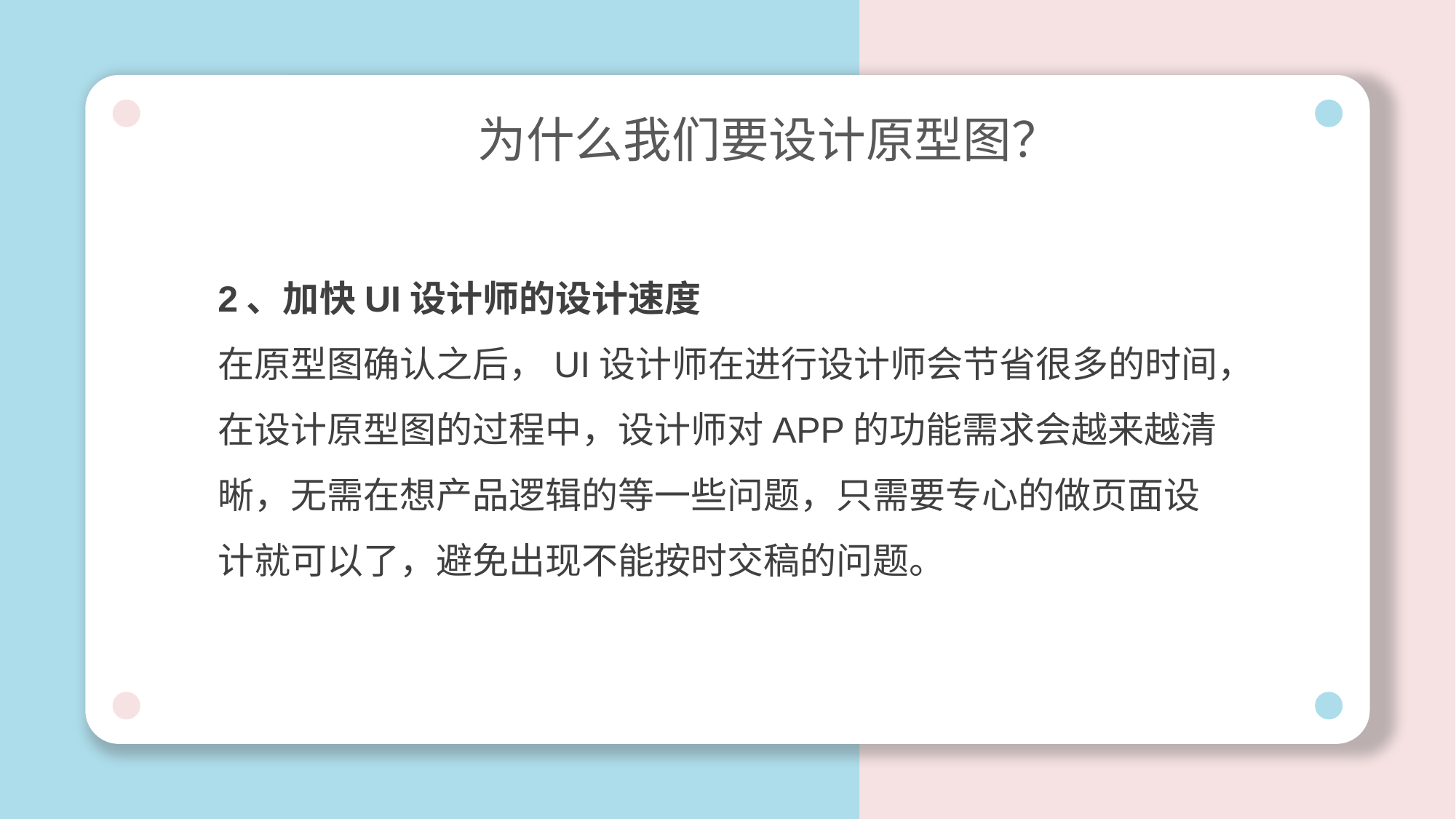

为什么我们要设计原型图？
2、加快UI设计师的设计速度
在原型图确认之后，UI设计师在进行设计师会节省很多的时间，在设计原型图的过程中，设计师对APP的功能需求会越来越清晰，无需在想产品逻辑的等一些问题，只需要专心的做页面设计就可以了，避免出现不能按时交稿的问题。